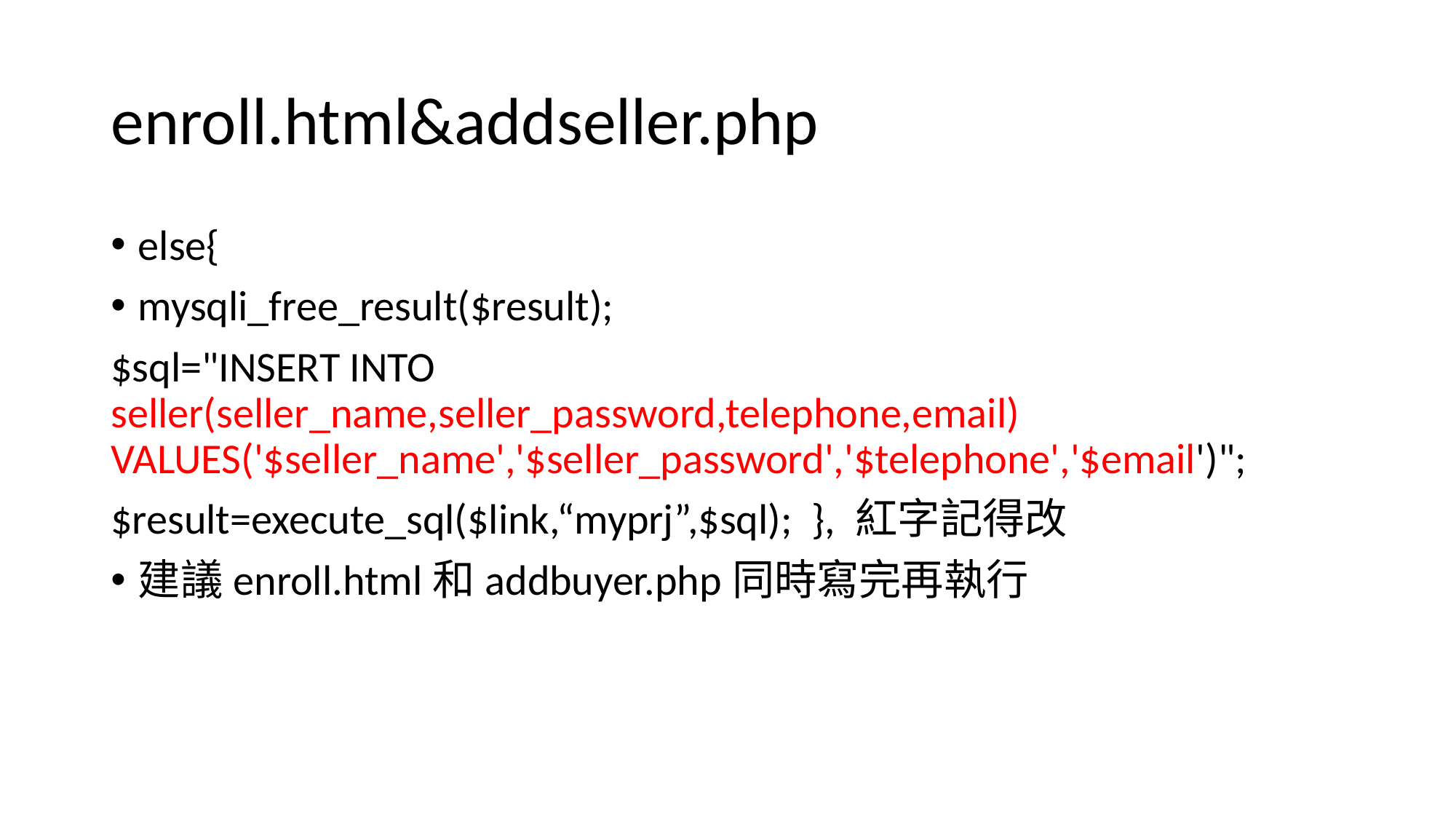

# enroll.html&addseller.php
else{
mysqli_free_result($result);
$sql="INSERT INTO seller(seller_name,seller_password,telephone,email) VALUES('$seller_name','$seller_password','$telephone','$email')";
$result=execute_sql($link,“myprj”,$sql);  }, 紅字記得改
建議enroll.html和addbuyer.php同時寫完再執行